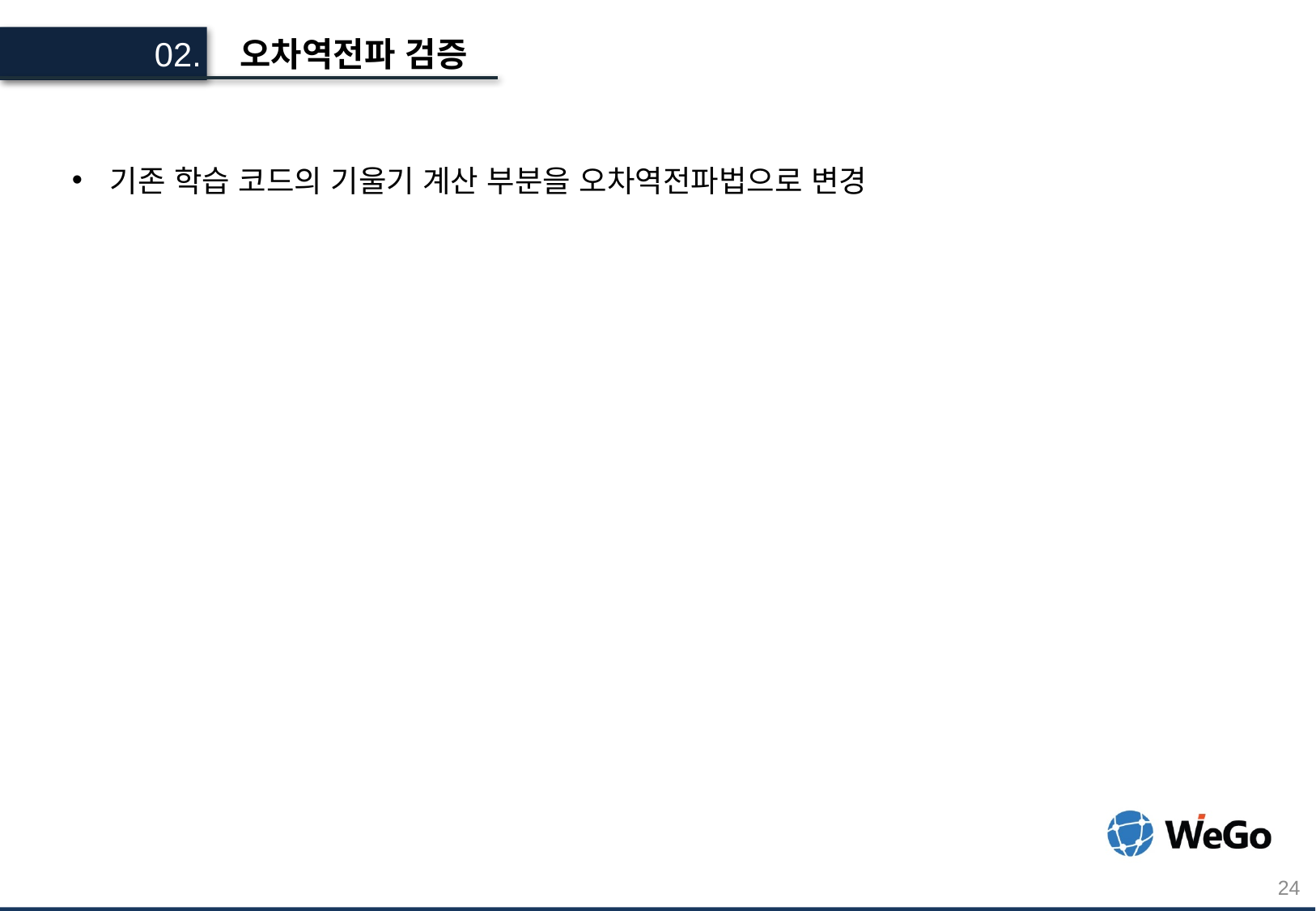

오차역전파 검증

02.
기존 학습 코드의 기울기 계산 부분을 오차역전파법으로 변경
24